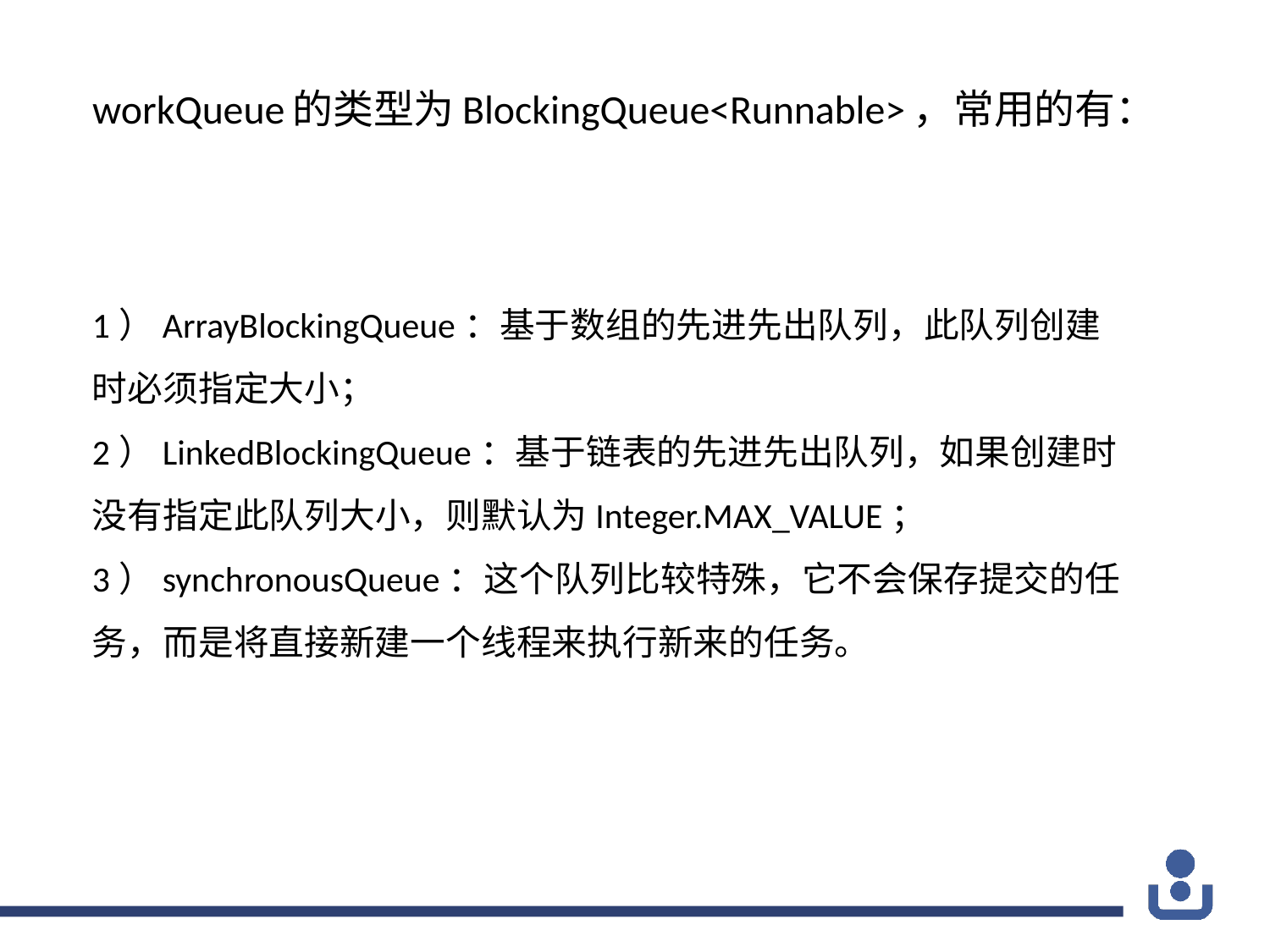

workQueue的类型为BlockingQueue<Runnable>，常用的有：
1）ArrayBlockingQueue：基于数组的先进先出队列，此队列创建时必须指定大小；
2）LinkedBlockingQueue：基于链表的先进先出队列，如果创建时没有指定此队列大小，则默认为Integer.MAX_VALUE；
3）synchronousQueue：这个队列比较特殊，它不会保存提交的任务，而是将直接新建一个线程来执行新来的任务。